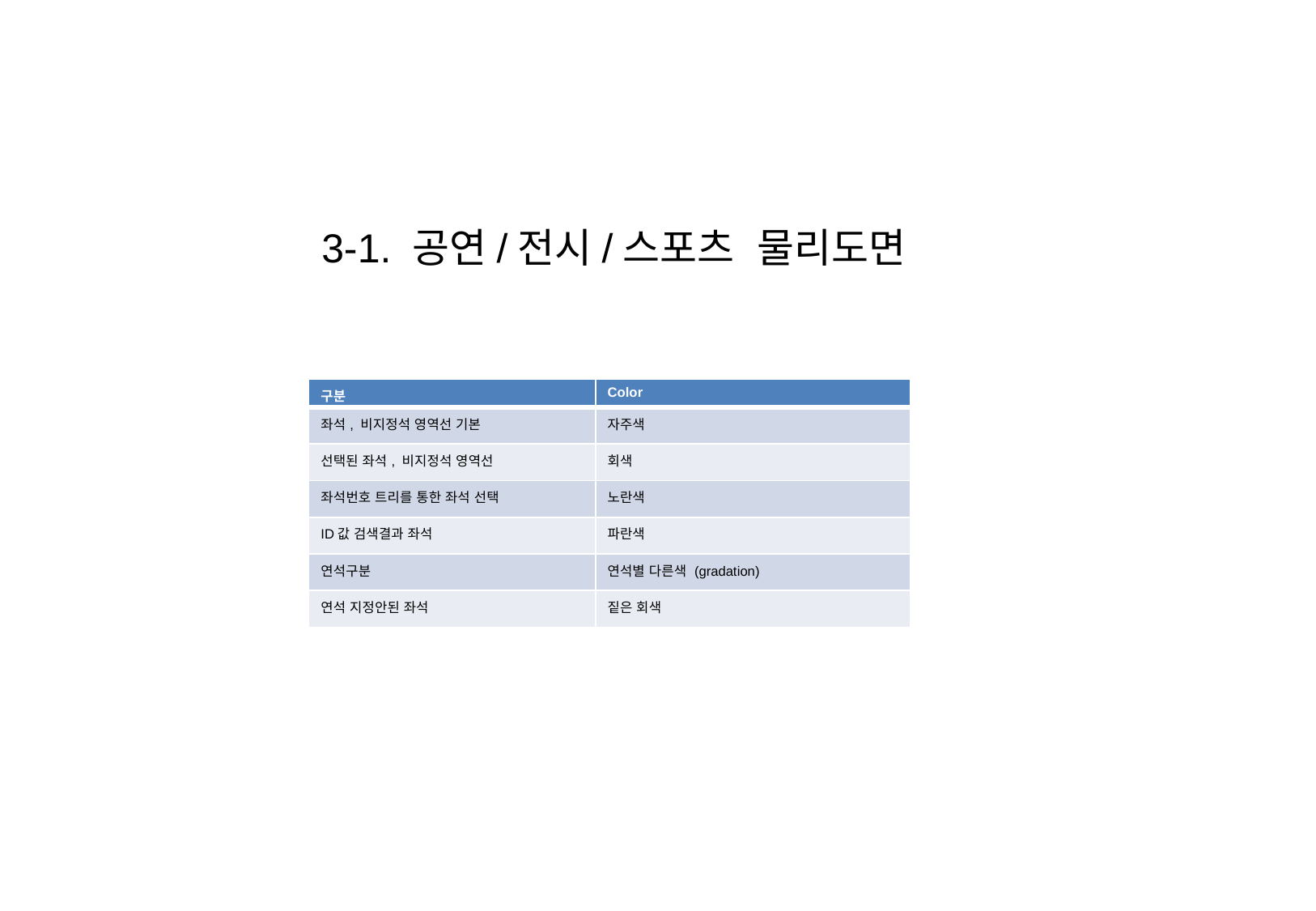

3-1. 공연/전시/스포츠  물리도면
| 구분 | Color |
| --- | --- |
| 좌석, 비지정석 영역선 기본 | 자주색 |
| 선택된 좌석, 비지정석 영역선 | 회색 |
| 좌석번호 트리를 통한 좌석 선택 | 노란색 |
| ID값 검색결과 좌석 | 파란색 |
| 연석구분 | 연석별 다른색 (gradation) |
| 연석 지정안된 좌석 | 짙은 회색 |